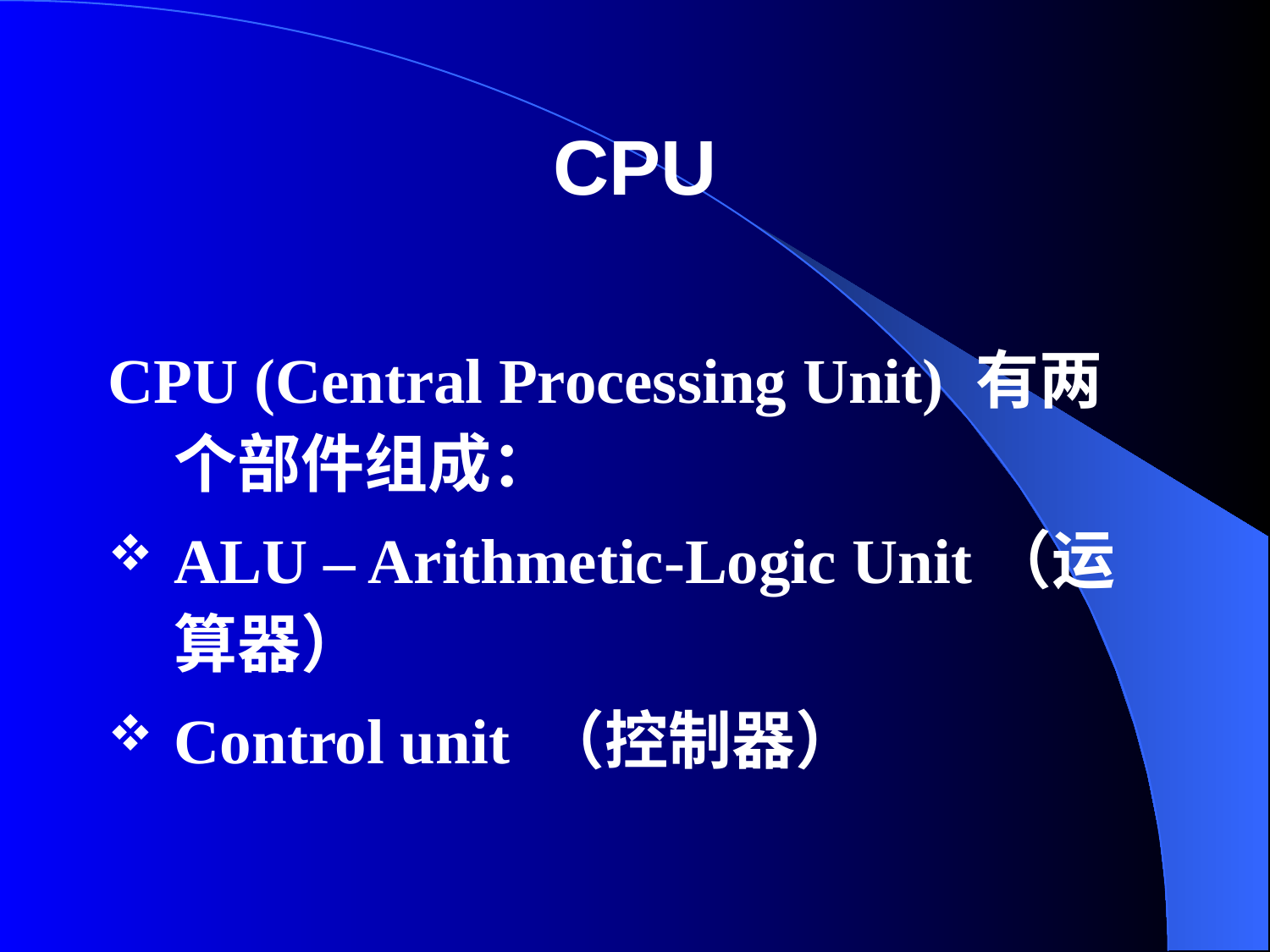

# CPU
CPU (Central Processing Unit) 有两个部件组成：
ALU – Arithmetic-Logic Unit（运算器）
Control unit （控制器）